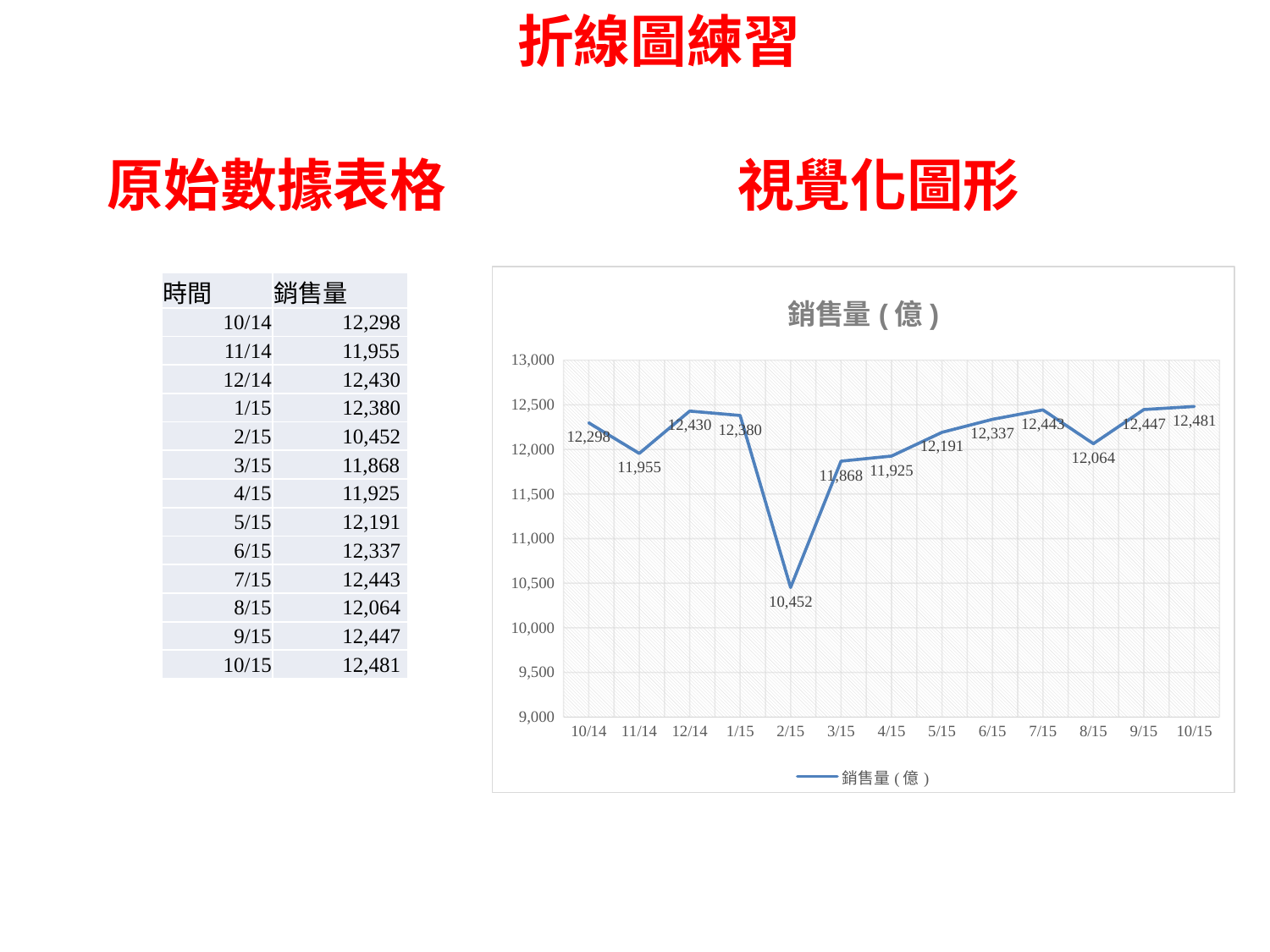

折線圖練習
原始數據表格
視覺化圖形

### Chart:

| Category | 銷售量(億) |
|---|---|
| 45213 | 12298.0 |
| 45244 | 11955.0 |
| 45274 | 12430.0 |
| 45306 | 12380.0 |
| 45337 | 10452.0 |
| 45366 | 11868.0 |
| 45397 | 11925.0 |
| 45427 | 12191.0 |
| 45458 | 12337.0 |
| 45488 | 12443.0 |
| 45519 | 12064.0 |
| 45550 | 12447.0 |
| 45580 | 12481.0 |
| 時間 | 銷售量(億) |
| --- | --- |
| 10/14 | 12,298 |
| 11/14 | 11,955 |
| 12/14 | 12,430 |
| 1/15 | 12,380 |
| 2/15 | 10,452 |
| 3/15 | 11,868 |
| 4/15 | 11,925 |
| 5/15 | 12,191 |
| 6/15 | 12,337 |
| 7/15 | 12,443 |
| 8/15 | 12,064 |
| 9/15 | 12,447 |
| 10/15 | 12,481 |